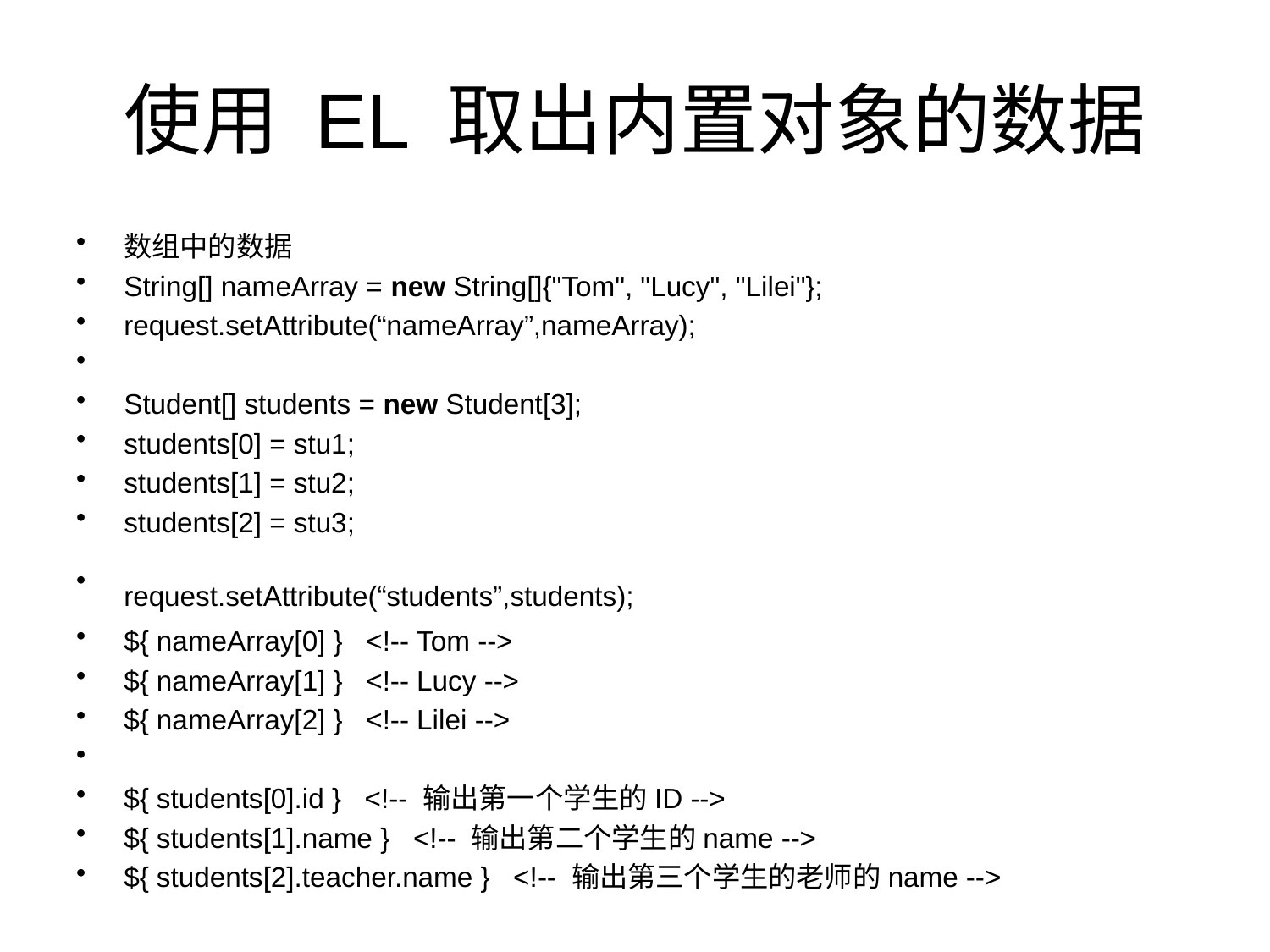

# 使用 EL 取出内置对象的数据
数组中的数据
String[] nameArray = new String[]{"Tom", "Lucy", "Lilei"};
request.setAttribute(“nameArray”,nameArray);

Student[] students = new Student[3];
students[0] = stu1;
students[1] = stu2;
students[2] = stu3;
request.setAttribute(“students”,students);
${ nameArray[0] }   <!-- Tom -->
${ nameArray[1] }   <!-- Lucy -->
${ nameArray[2] }   <!-- Lilei -->

${ students[0].id }   <!-- 输出第一个学生的ID -->
${ students[1].name }   <!-- 输出第二个学生的name -->
${ students[2].teacher.name }   <!-- 输出第三个学生的老师的name -->